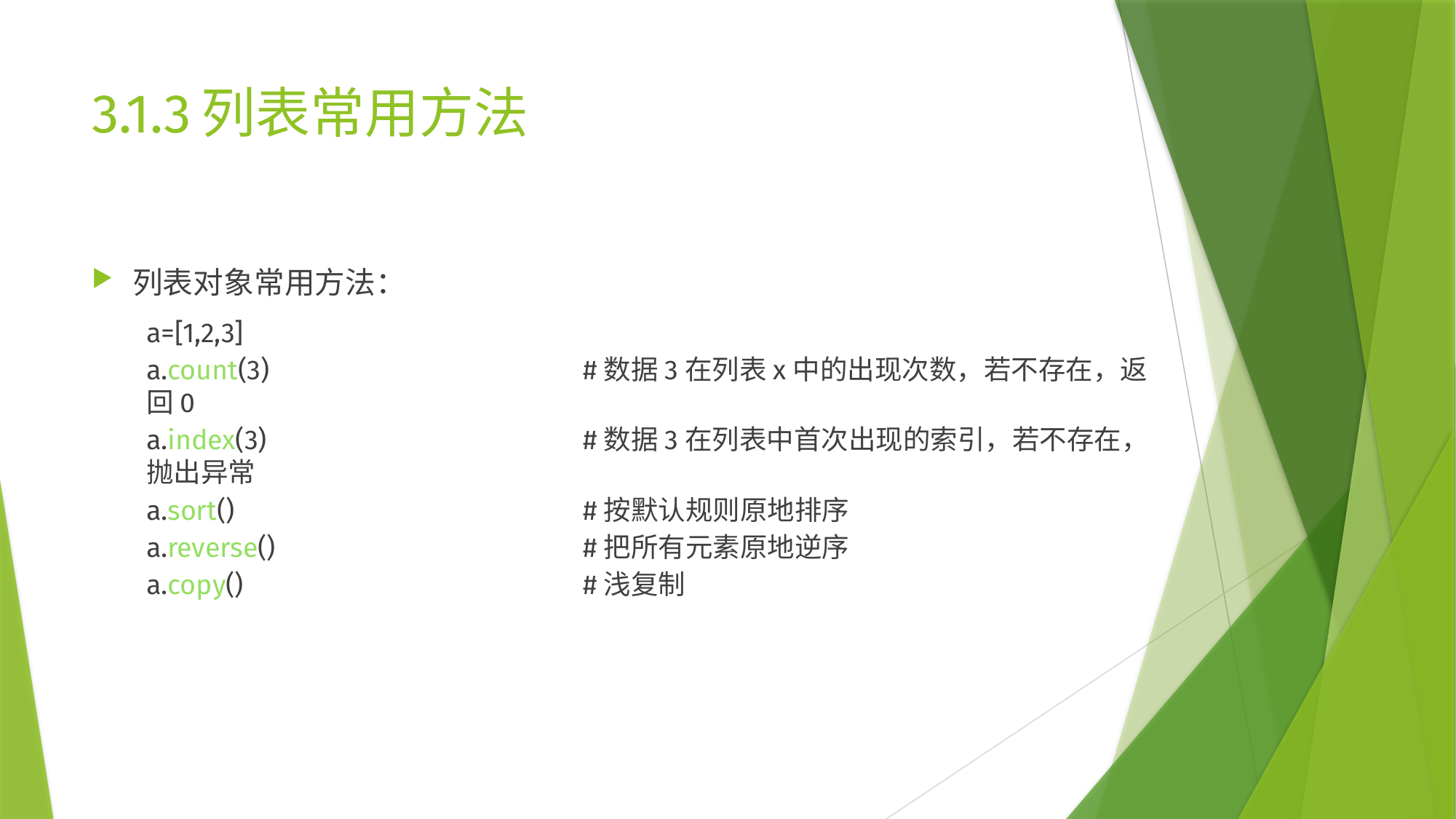

# 3.1.3	列表常用方法
列表对象常用方法：
a=[1,2,3]
a.count(3)			#数据3在列表x中的出现次数，若不存在，返回0
a.index(3)			#数据3在列表中首次出现的索引，若不存在，抛出异常
a.sort()				#按默认规则原地排序
a.reverse()			#把所有元素原地逆序
a.copy()				#浅复制